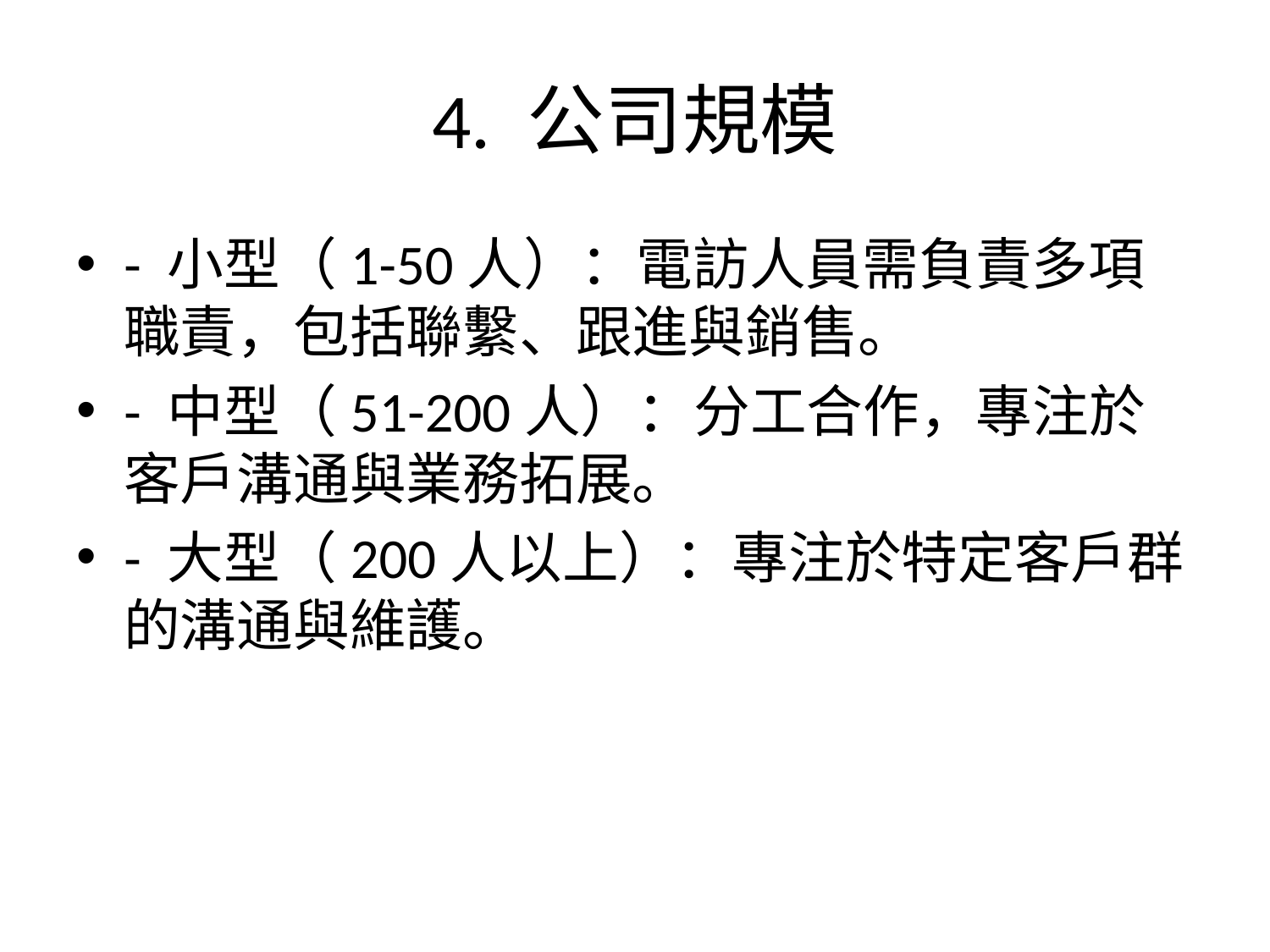

# 4. 公司規模
- 小型（1-50人）：電訪人員需負責多項職責，包括聯繫、跟進與銷售。
- 中型（51-200人）：分工合作，專注於客戶溝通與業務拓展。
- 大型（200人以上）：專注於特定客戶群的溝通與維護。